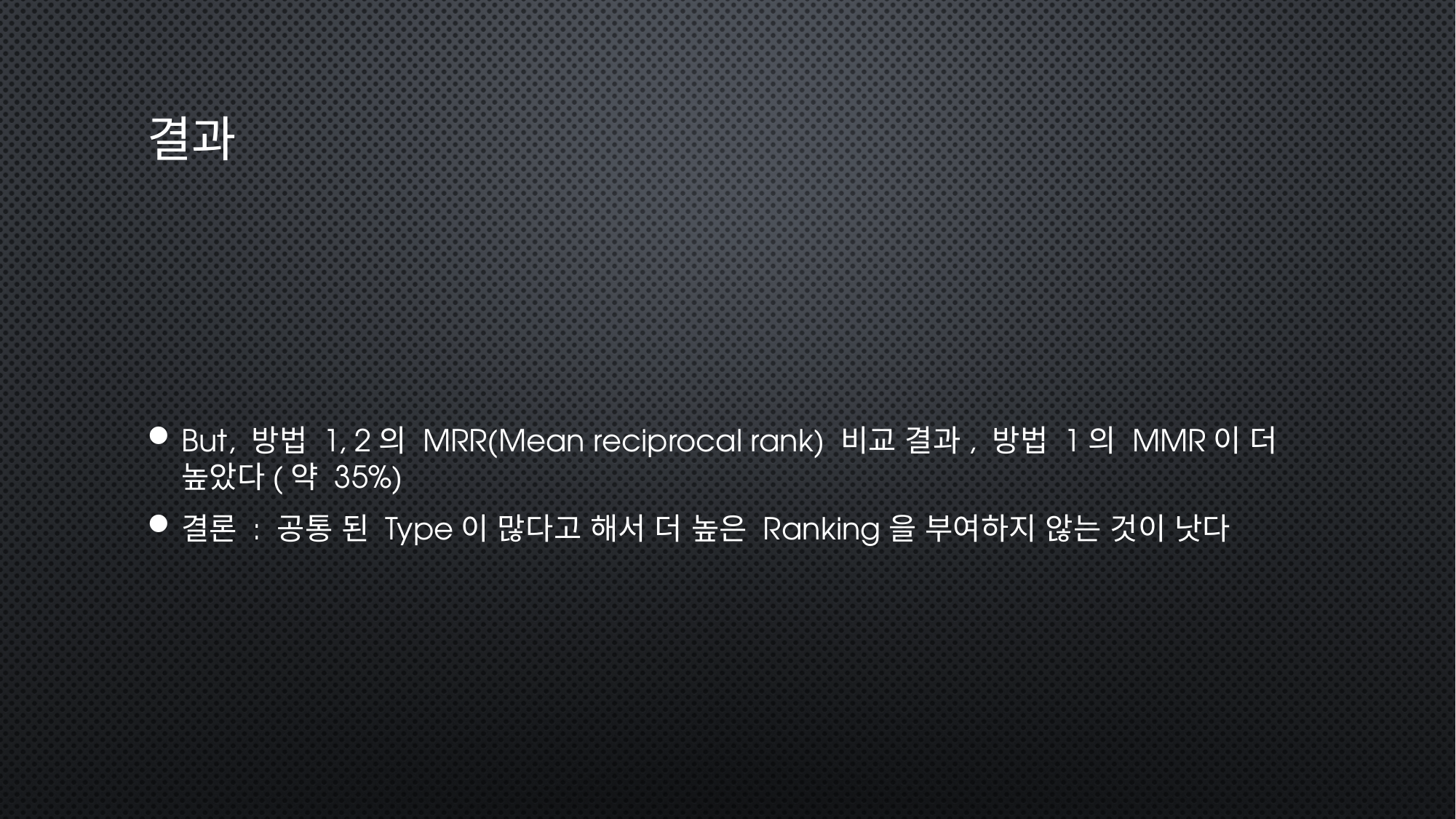

# 결과
But, 방법 1, 2의 MRR(Mean reciprocal rank) 비교 결과, 방법 1의 MMR이 더 높았다(약 35%)
결론 : 공통 된 Type이 많다고 해서 더 높은 Ranking을 부여하지 않는 것이 낫다